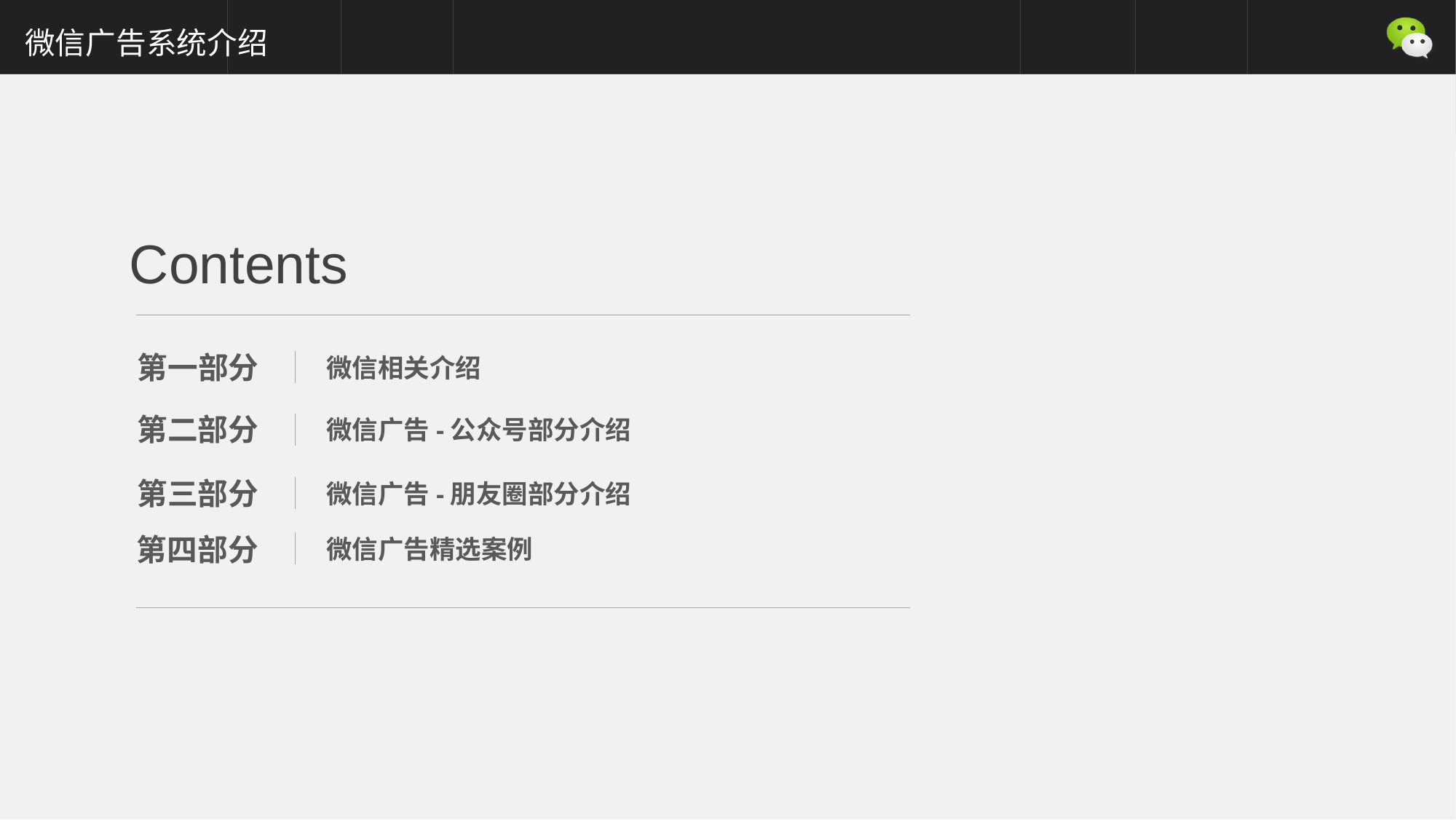

微信广告系统介绍

Contents
第一部分
微信相关介绍
第二部分
微信广告-公众号部分介绍
第三部分
微信广告-朋友圈部分介绍
第四部分
微信广告精选案例